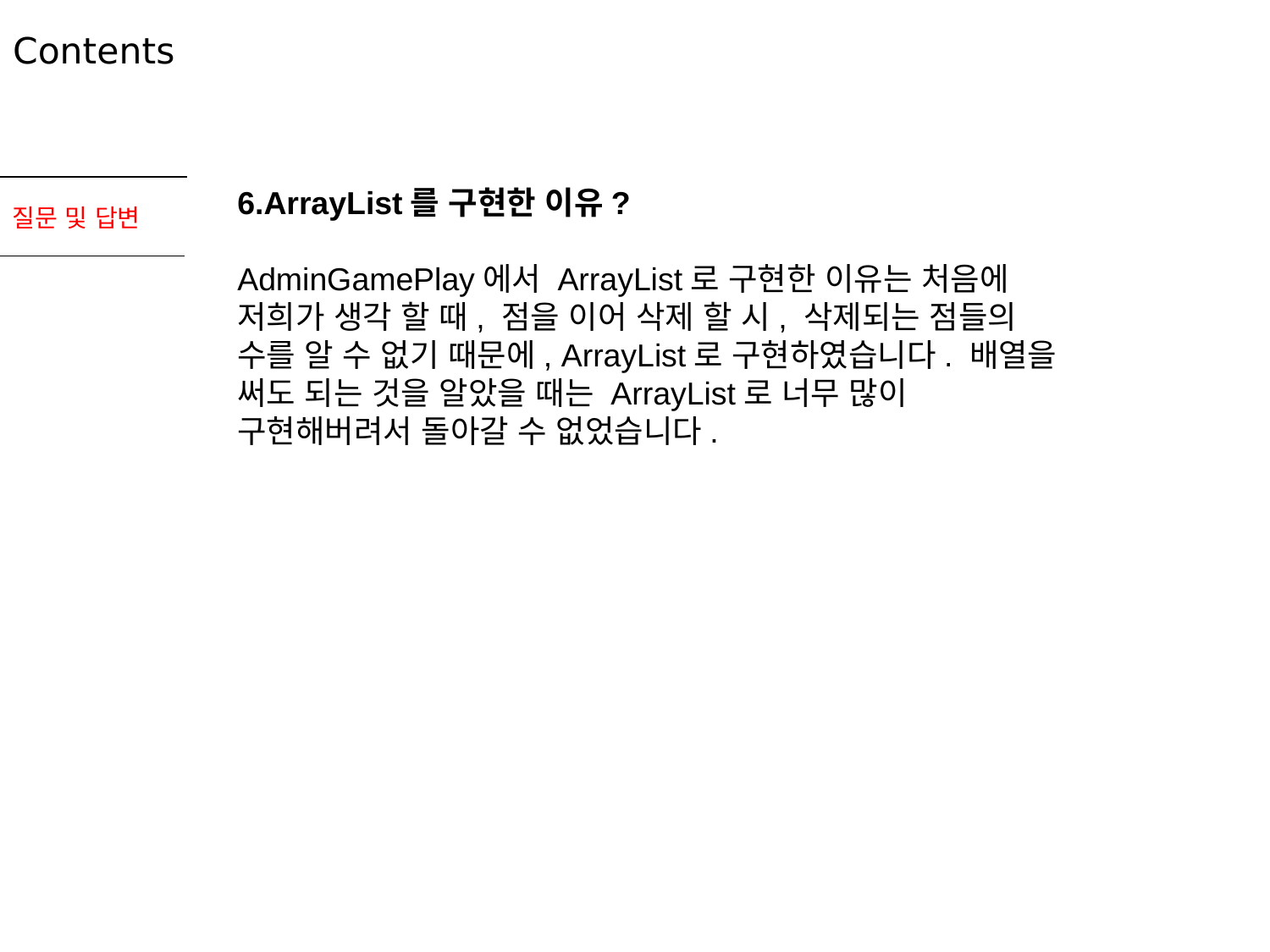

# Contents
6.ArrayList를 구현한 이유?

AdminGamePlay에서 ArrayList로 구현한 이유는 처음에 저희가 생각 할 때, 점을 이어 삭제 할 시, 삭제되는 점들의 수를 알 수 없기 때문에, ArrayList로 구현하였습니다. 배열을 써도 되는 것을 알았을 때는 ArrayList로 너무 많이 구현해버려서 돌아갈 수 없었습니다.

질문 및 답변